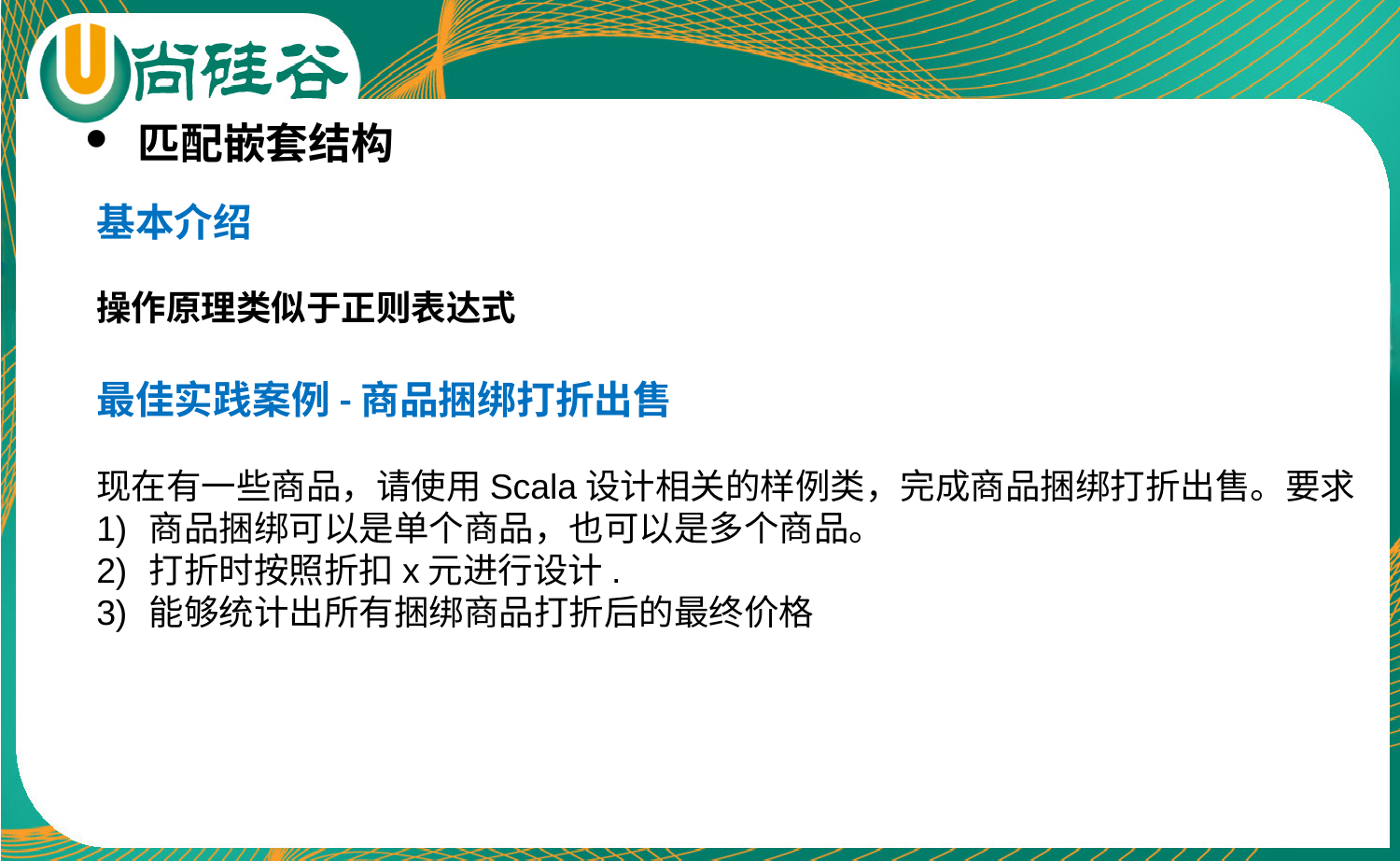

匹配嵌套结构

基本介绍

操作原理类似于正则表达式

最佳实践案例-商品捆绑打折出售

现在有一些商品，请使用Scala设计相关的样例类，完成商品捆绑打折出售。要求
商品捆绑可以是单个商品，也可以是多个商品。
打折时按照折扣x元进行设计.
能够统计出所有捆绑商品打折后的最终价格